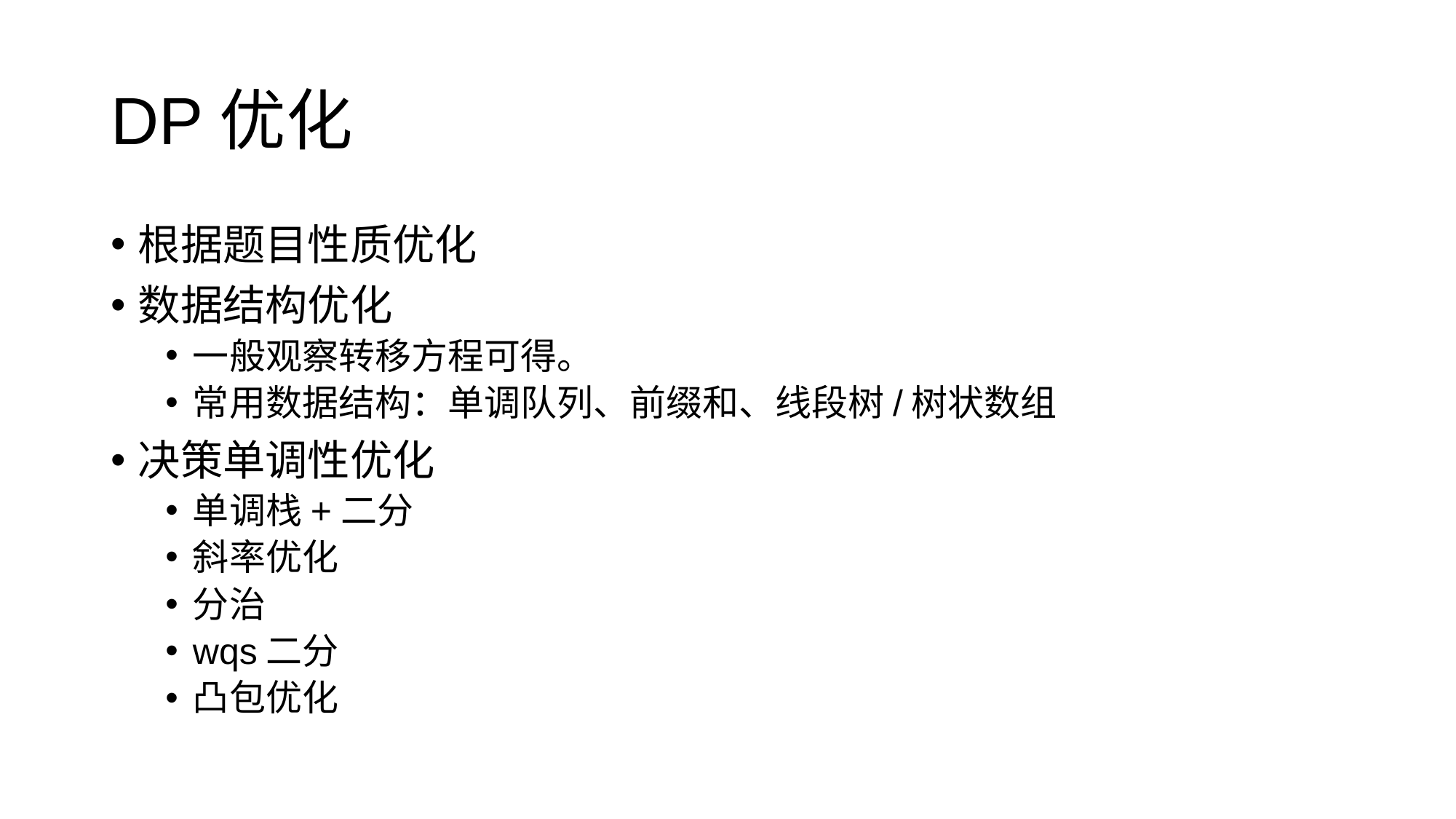

# DP优化
根据题目性质优化
数据结构优化
一般观察转移方程可得。
常用数据结构：单调队列、前缀和、线段树/树状数组
决策单调性优化
单调栈+二分
斜率优化
分治
wqs二分
凸包优化